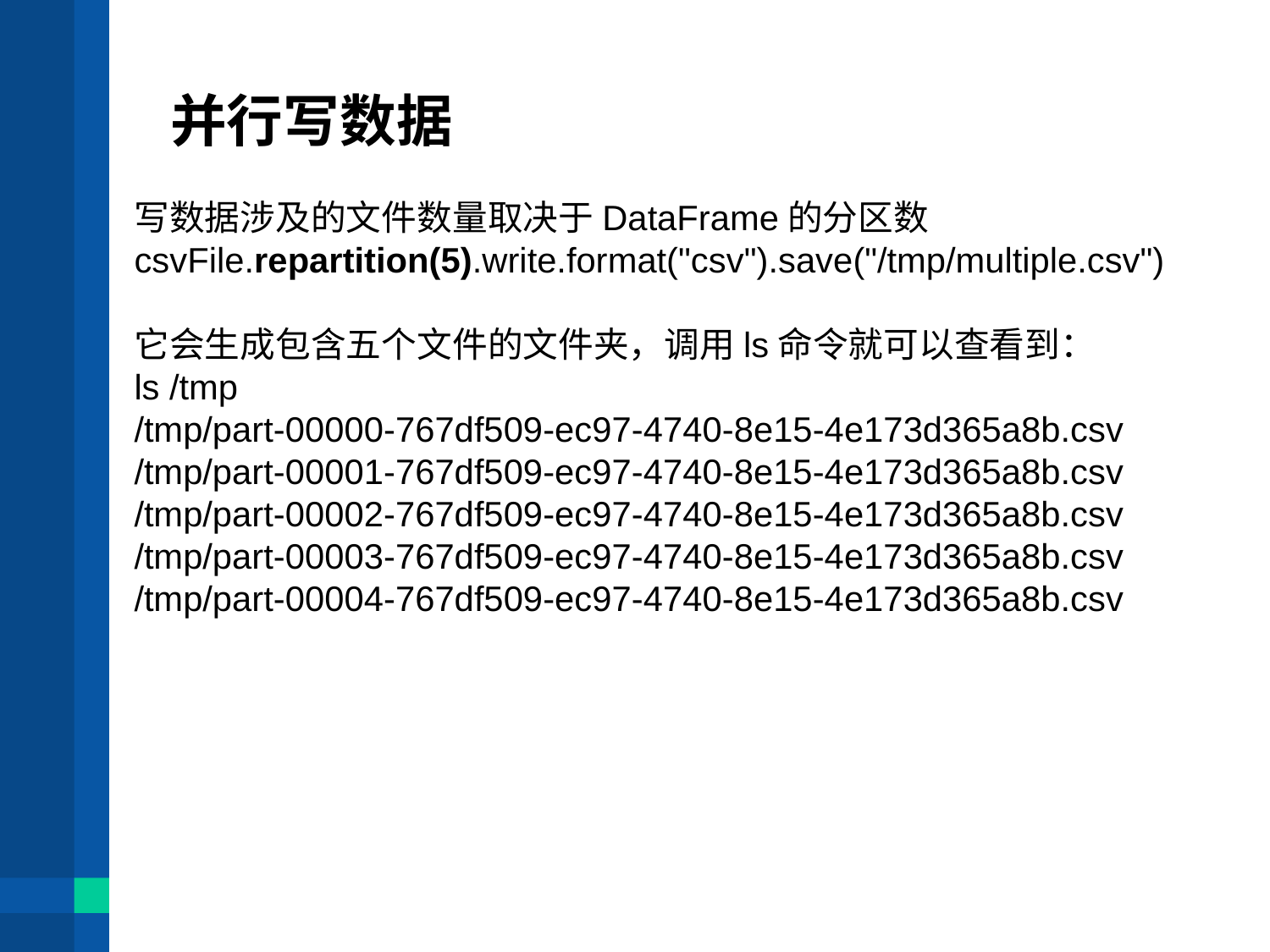

并行写数据
写数据涉及的文件数量取决于DataFrame的分区数
csvFile.repartition(5).write.format("csv").save("/tmp/multiple.csv")

它会生成包含五个文件的文件夹，调用ls命令就可以查看到：
ls /tmp
/tmp/part-00000-767df509-ec97-4740-8e15-4e173d365a8b.csv
/tmp/part-00001-767df509-ec97-4740-8e15-4e173d365a8b.csv
/tmp/part-00002-767df509-ec97-4740-8e15-4e173d365a8b.csv
/tmp/part-00003-767df509-ec97-4740-8e15-4e173d365a8b.csv
/tmp/part-00004-767df509-ec97-4740-8e15-4e173d365a8b.csv